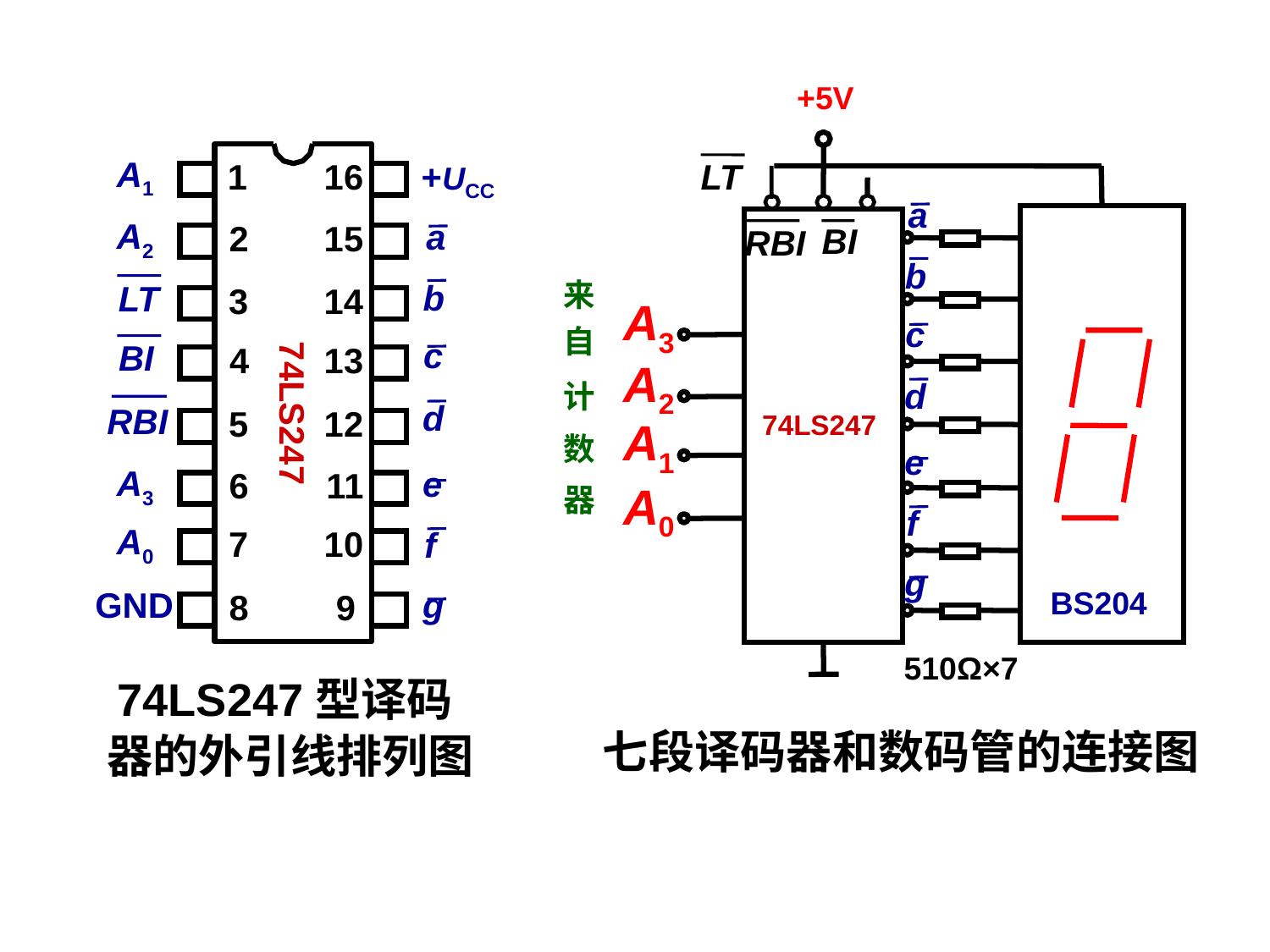

+5V

A1
1
16
+UCC
LT

a

A2
a

b

c

d

e

f

g

2
15
BI

RBI

b

来
自
计
数
器
LT
3
14

A3
A2
A1
A0

c

BI

4
13

d

RBI
5
12
 74LS247

e

A3
6
11

f

A0
7
10

g

GND
BS204
8
9

510Ω×7
  74LS247型译码
七段译码器和数码管的连接图
器的外引线排列图
74LS247